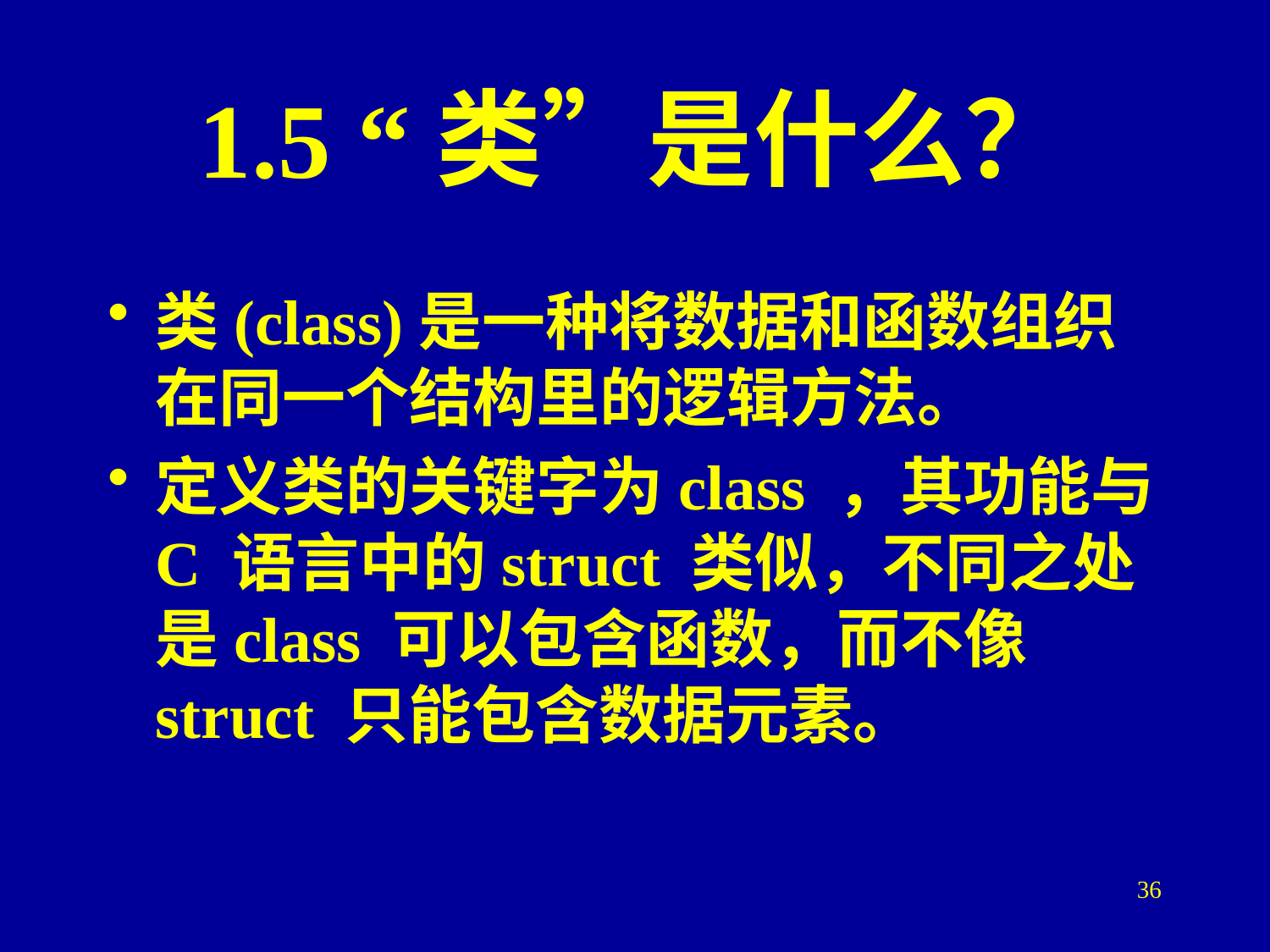

# 1.5 “类”是什么？
类(class)是一种将数据和函数组织在同一个结构里的逻辑方法。
定义类的关键字为class ，其功能与C 语言中的struct 类似，不同之处是class 可以包含函数，而不像struct 只能包含数据元素。
36